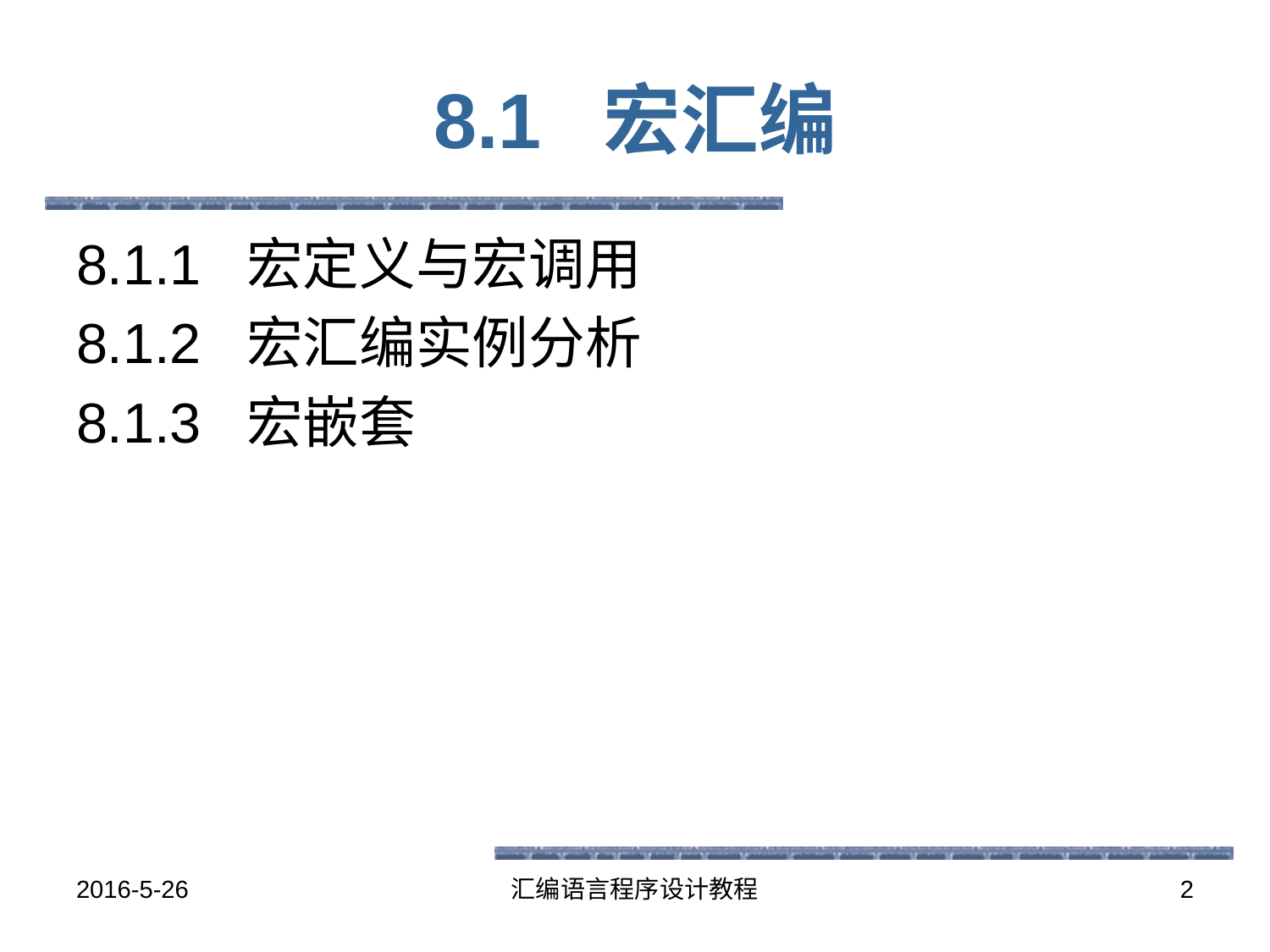

# 8.1  宏汇编
8.1.1  宏定义与宏调用
8.1.2  宏汇编实例分析
8.1.3  宏嵌套
2016-5-26
汇编语言程序设计教程
2